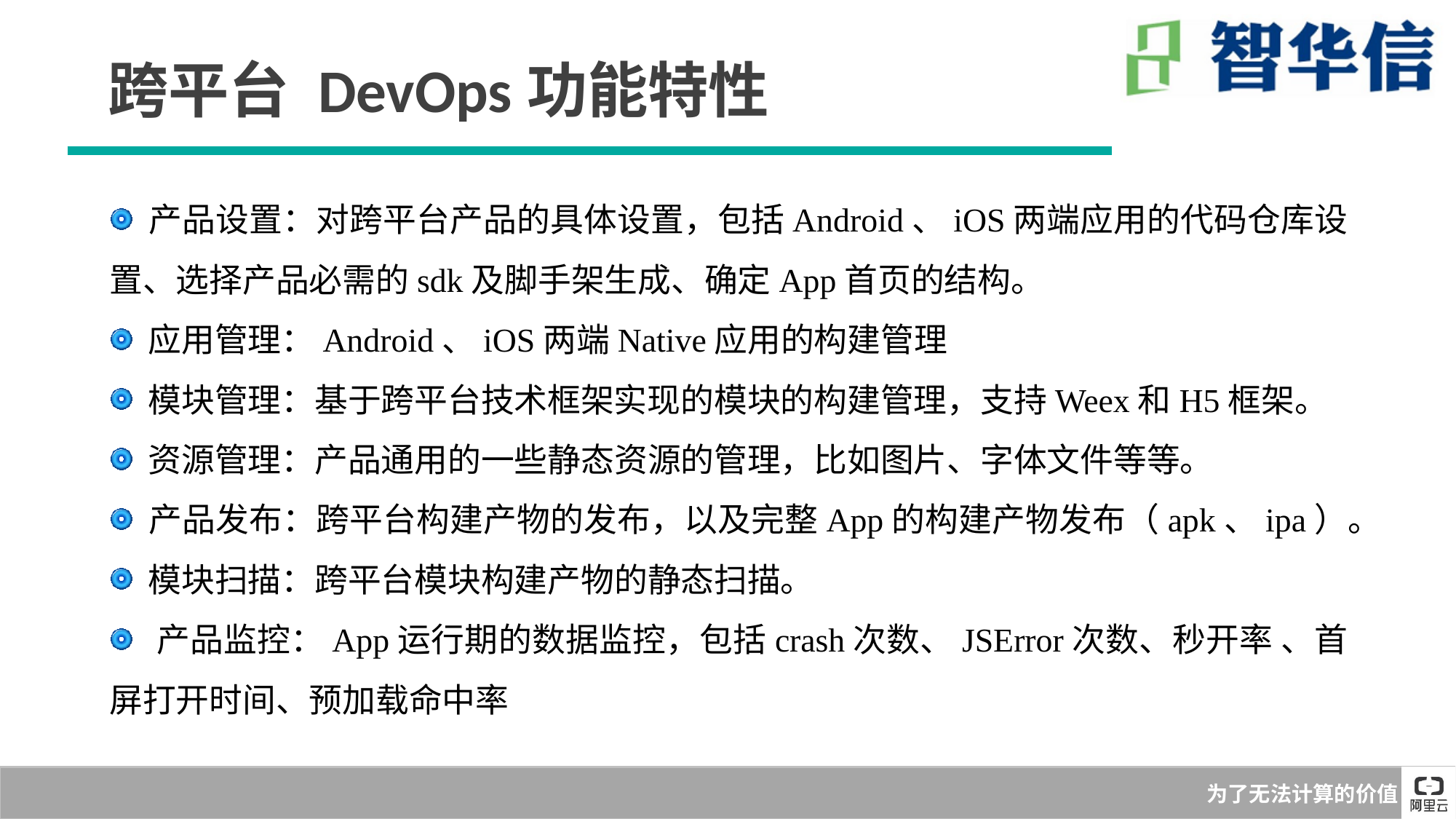

跨平台 DevOps功能特性
 产品设置：对跨平台产品的具体设置，包括Android、iOS两端应用的代码仓库设置、选择产品必需的sdk及脚手架生成、确定App首页的结构。
 应用管理：Android、iOS两端Native应用的构建管理
 模块管理：基于跨平台技术框架实现的模块的构建管理，支持Weex和H5框架。
 资源管理：产品通用的一些静态资源的管理，比如图片、字体文件等等。
 产品发布：跨平台构建产物的发布，以及完整App的构建产物发布（apk、ipa）。
 模块扫描：跨平台模块构建产物的静态扫描。
  产品监控：App运行期的数据监控，包括crash次数、JSError次数、秒开率 、首屏打开时间、预加载命中率